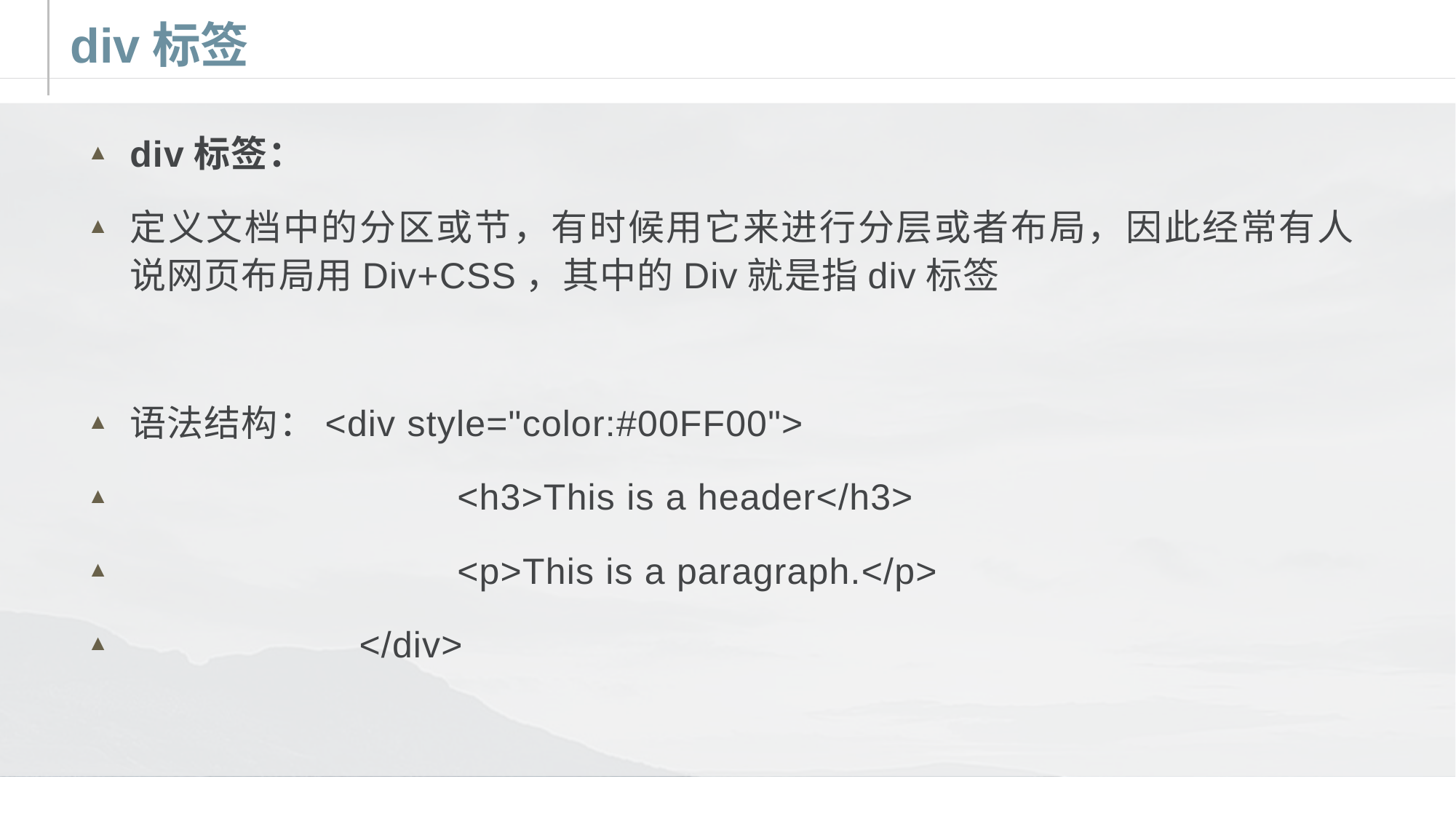

# div标签
div标签：
定义文档中的分区或节，有时候用它来进行分层或者布局，因此经常有人说网页布局用Div+CSS，其中的Div就是指div标签

语法结构：<div style="color:#00FF00">
			<h3>This is a header</h3>
		 	<p>This is a paragraph.</p>
	   	 </div>